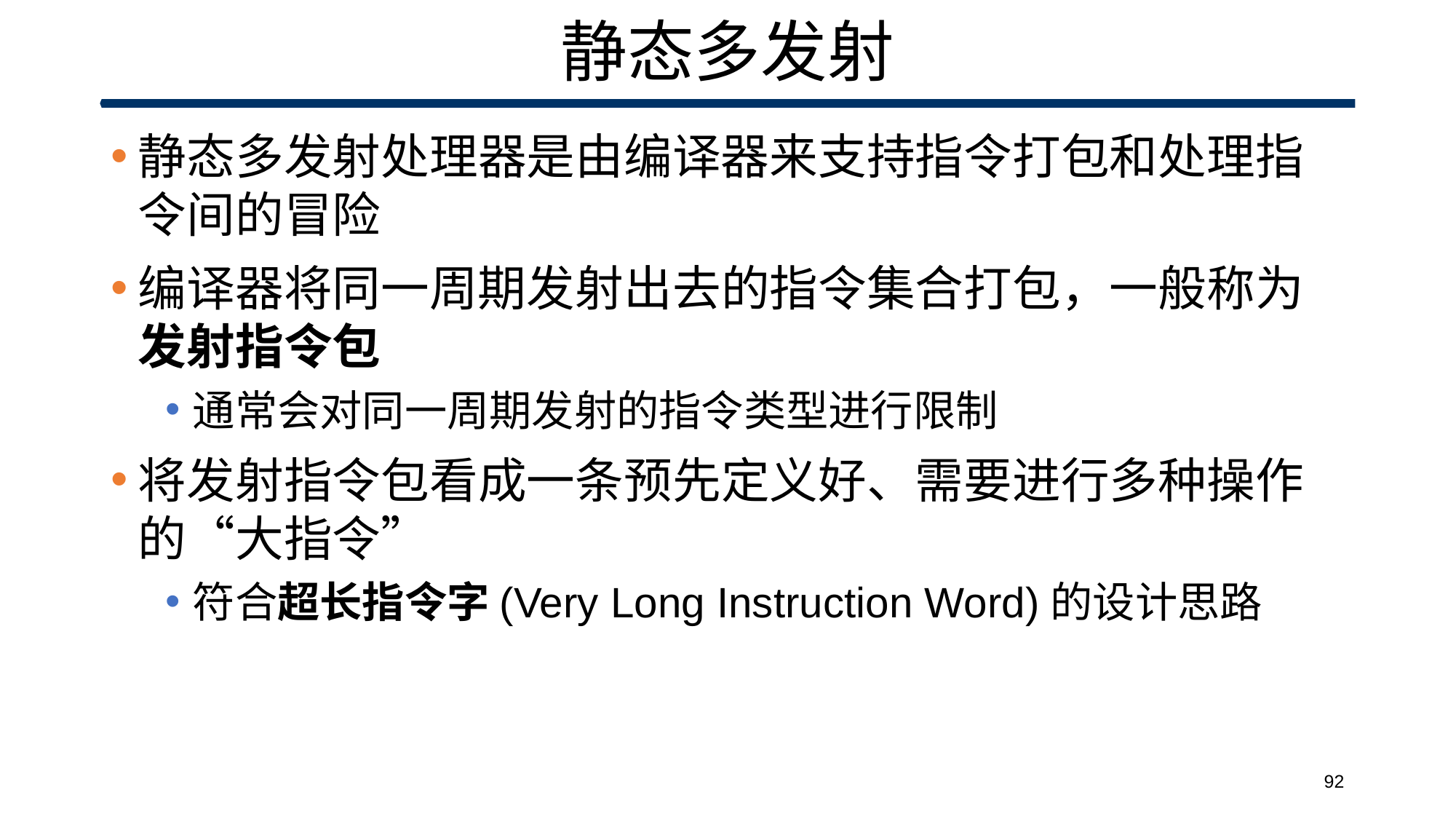

# 静态多发射
静态多发射处理器是由编译器来支持指令打包和处理指令间的冒险
编译器将同一周期发射出去的指令集合打包，一般称为发射指令包
通常会对同一周期发射的指令类型进行限制
将发射指令包看成一条预先定义好、需要进行多种操作的“大指令”
符合超长指令字(Very Long Instruction Word)的设计思路

92